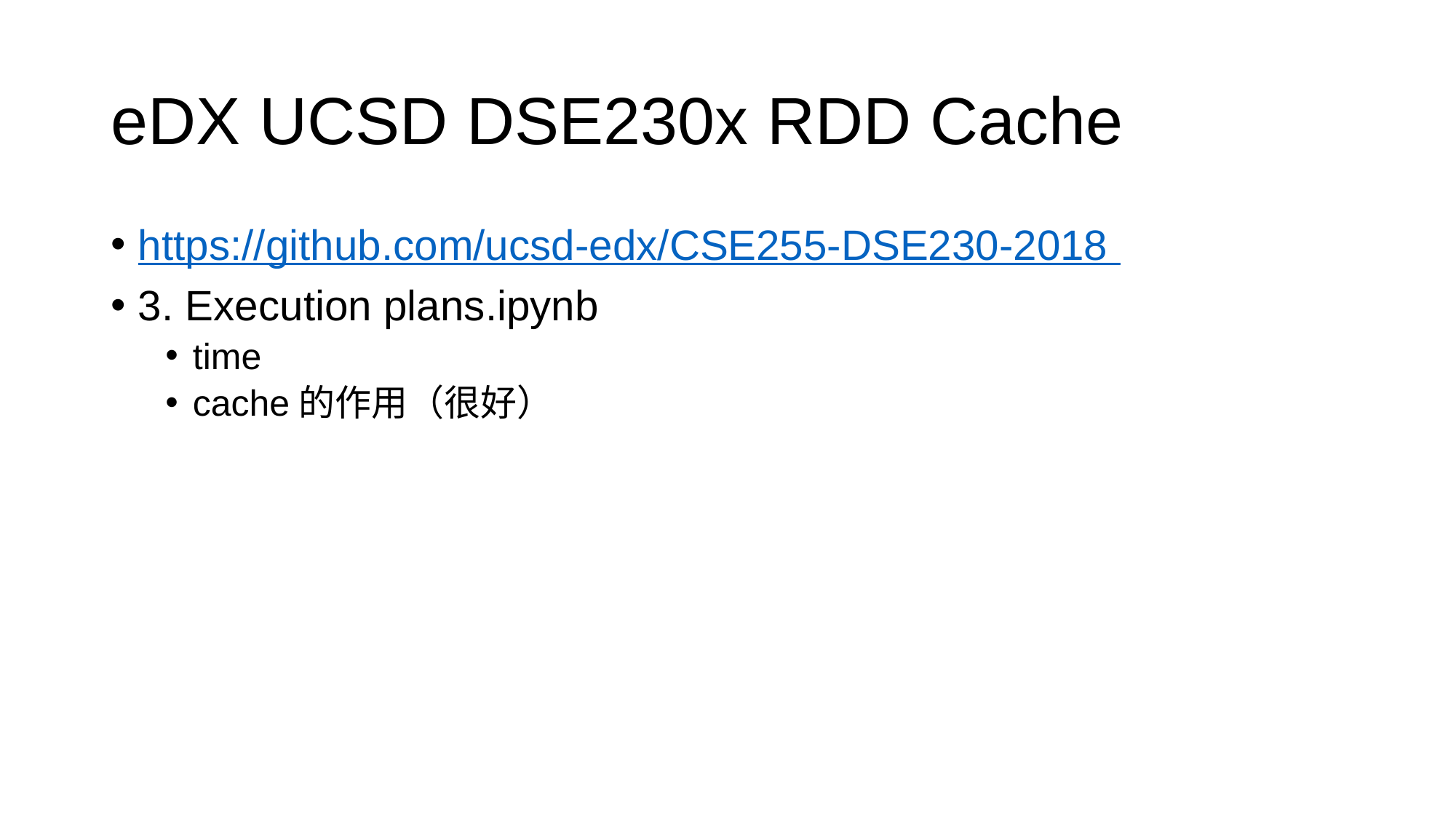

# eDX UCSD DSE230x RDD Cache
https://github.com/ucsd-edx/CSE255-DSE230-2018
3. Execution plans.ipynb
time
cache的作用（很好）